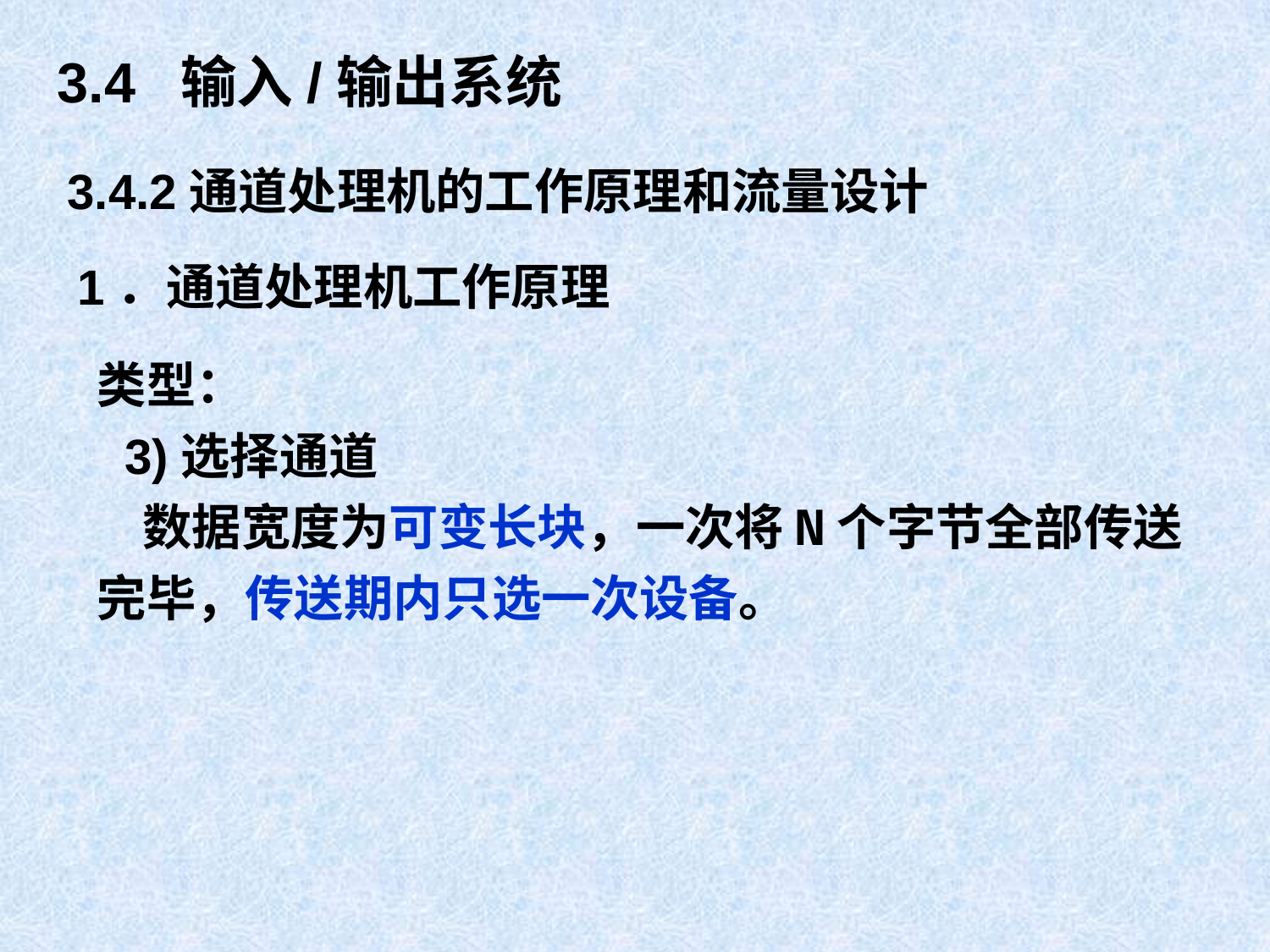

3.4  输入/输出系统
3.4.2通道处理机的工作原理和流量设计
1．通道处理机工作原理
类型：
  3)选择通道
   数据宽度为可变长块，一次将N个字节全部传送完毕，传送期内只选一次设备。